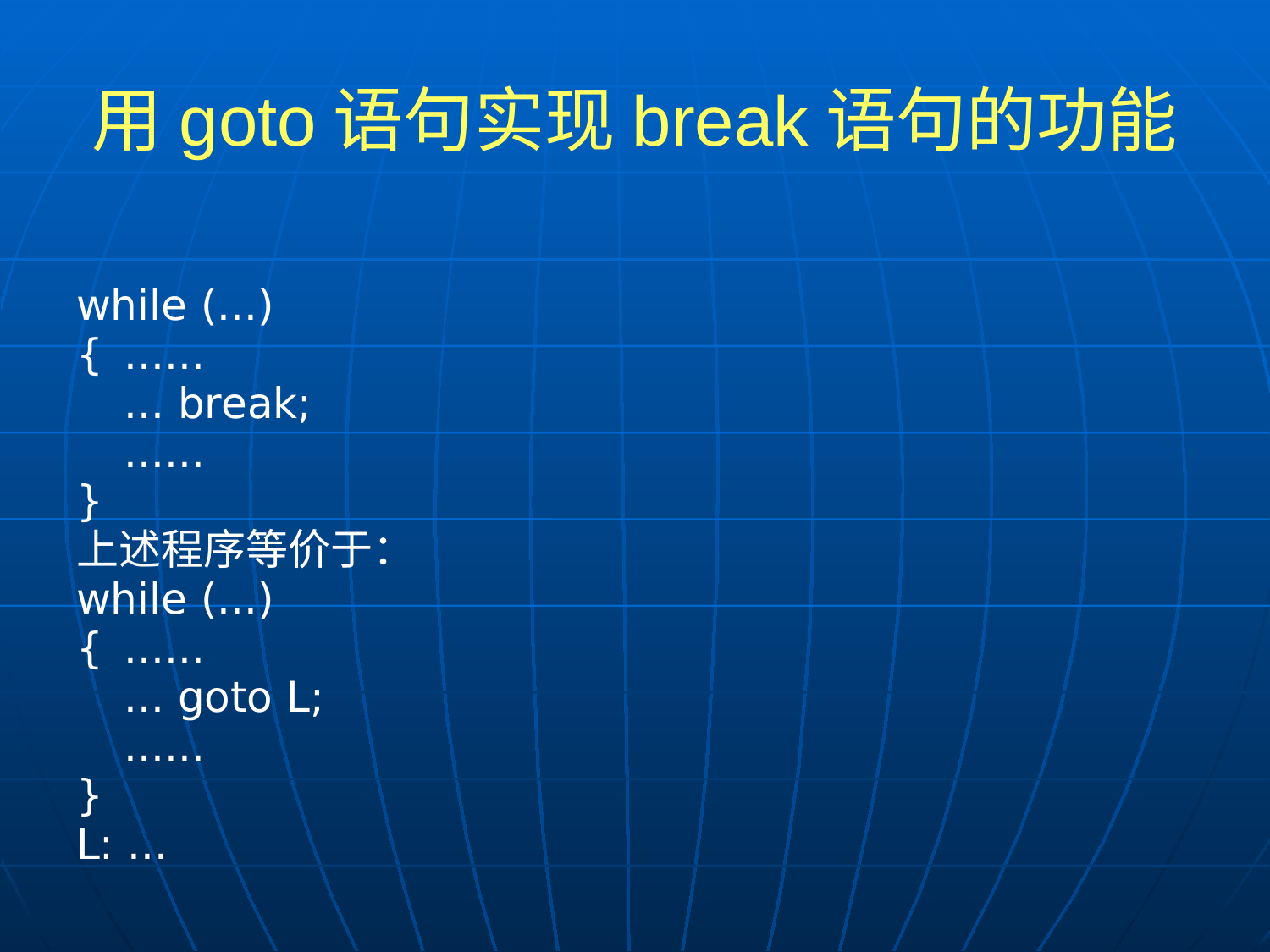

# 用goto语句实现break语句的功能

while (...)
{	......
	... break;
	......
}
上述程序等价于：
while (...)
{	......
	... goto L;
	......
}
L: ...